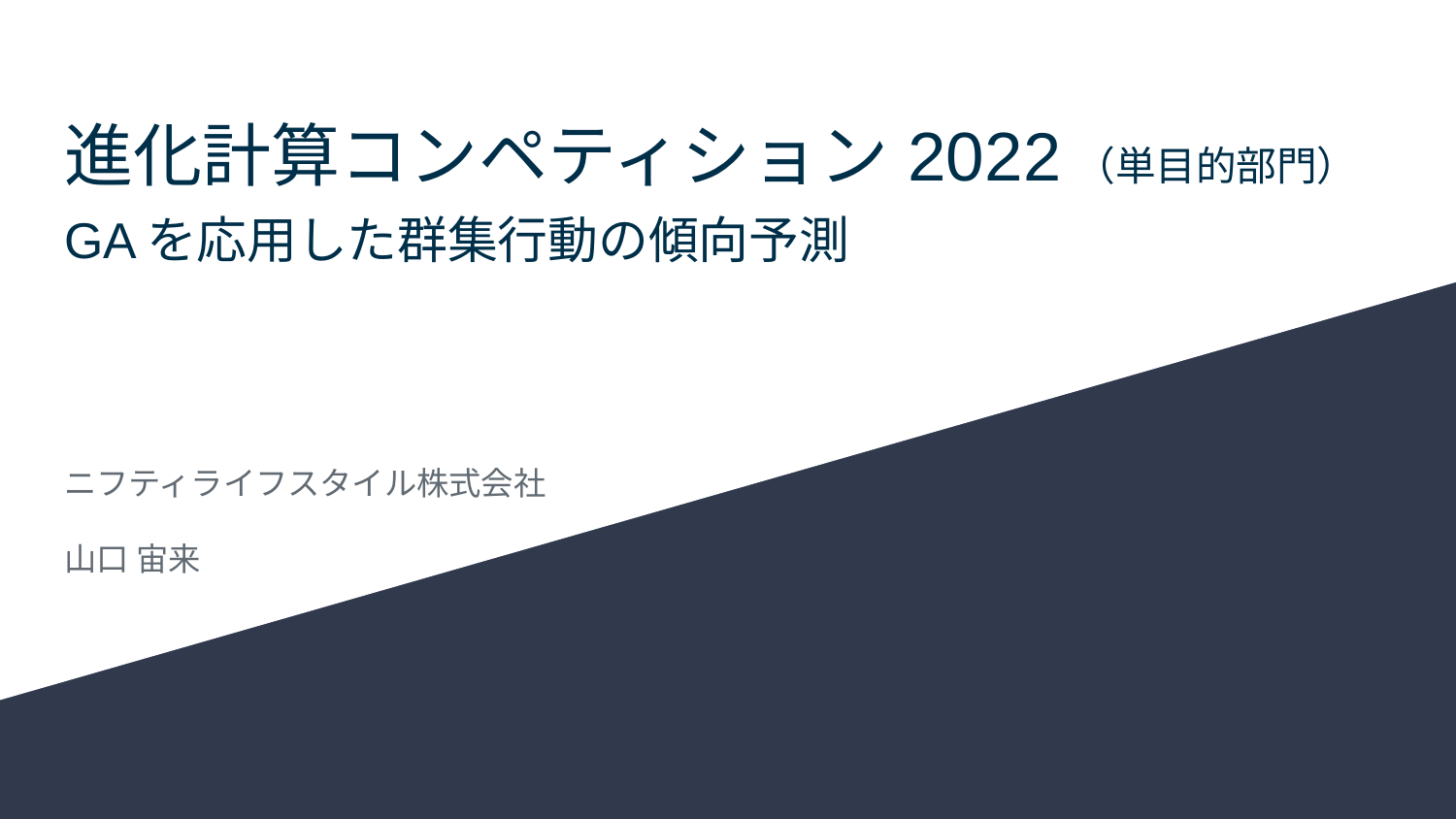

# 進化計算コンペティション2022（単目的部門）
GAを応用した群集行動の傾向予測
ニフティライフスタイル株式会社

山口 宙来